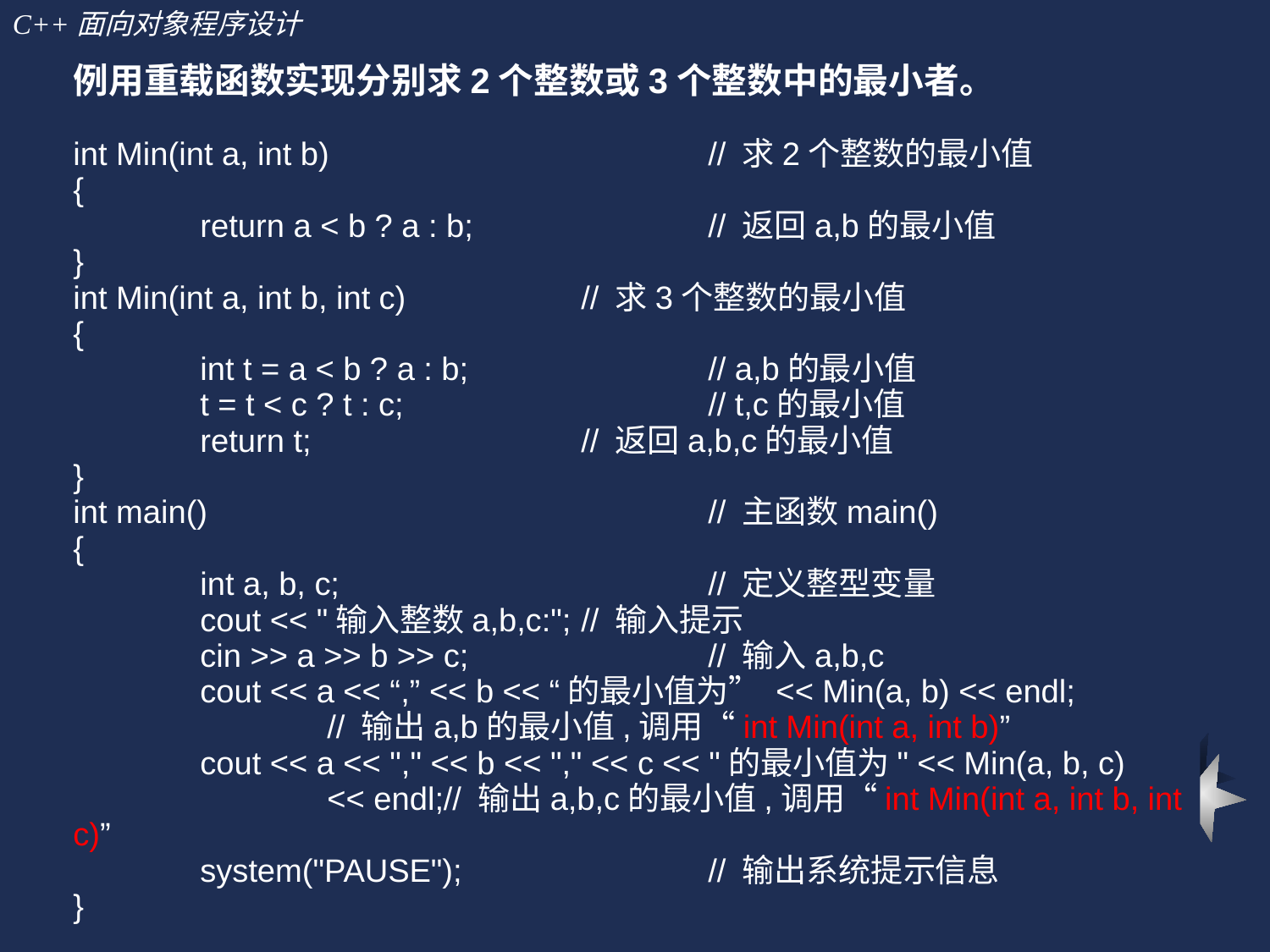

例用重载函数实现分别求2个整数或3个整数中的最小者。

int Min(int a, int b)			// 求2个整数的最小值
{
	return a < b ? a : b;		// 返回a,b的最小值
}
int Min(int a, int b, int c)		// 求3个整数的最小值
{
	int t = a < b ? a : b;		// a,b的最小值
	t = t < c ? t : c;			// t,c的最小值
	return t;			// 返回a,b,c的最小值
}
int main()				// 主函数main()
{
	int a, b, c;			// 定义整型变量
	cout << "输入整数a,b,c:";	// 输入提示
	cin >> a >> b >> c;		// 输入a,b,c
 	cout << a << “,” << b << “的最小值为” << Min(a, b) << endl;			// 输出a,b的最小值,调用“int Min(int a, int b)”
	cout << a << "," << b << "," << c << "的最小值为" << Min(a, b, c)
		<< endl;// 输出a,b,c的最小值,调用“int Min(int a, int b, int c)”
	system("PAUSE");		// 输出系统提示信息
}